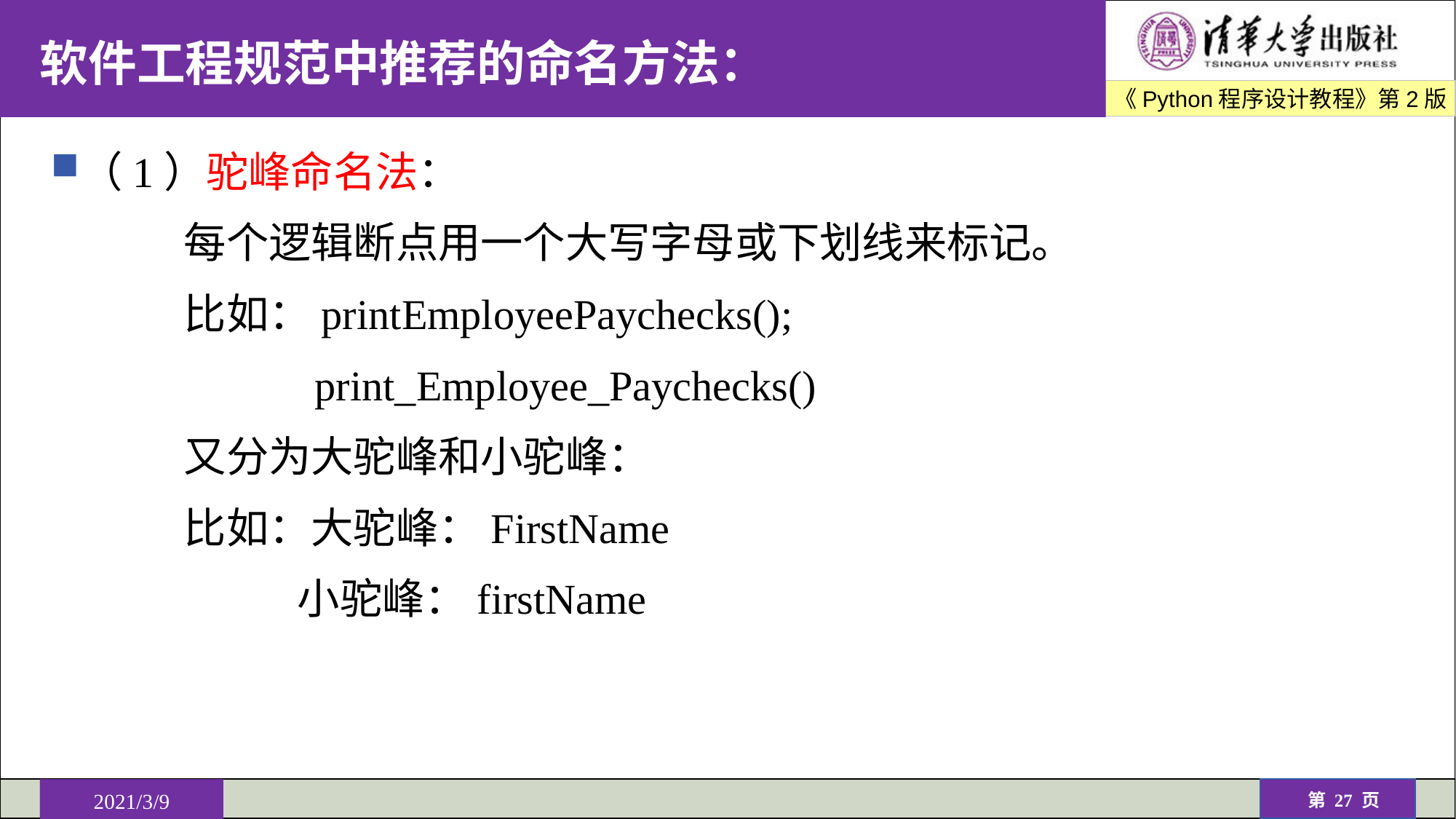

# 软件工程规范中推荐的命名方法：
（1）驼峰命名法：
             每个逻辑断点用一个大写字母或下划线来标记。
             比如：printEmployeePaychecks();
                         print_Employee_Paychecks()
             又分为大驼峰和小驼峰：
             比如：大驼峰：FirstName
                         小驼峰：firstName